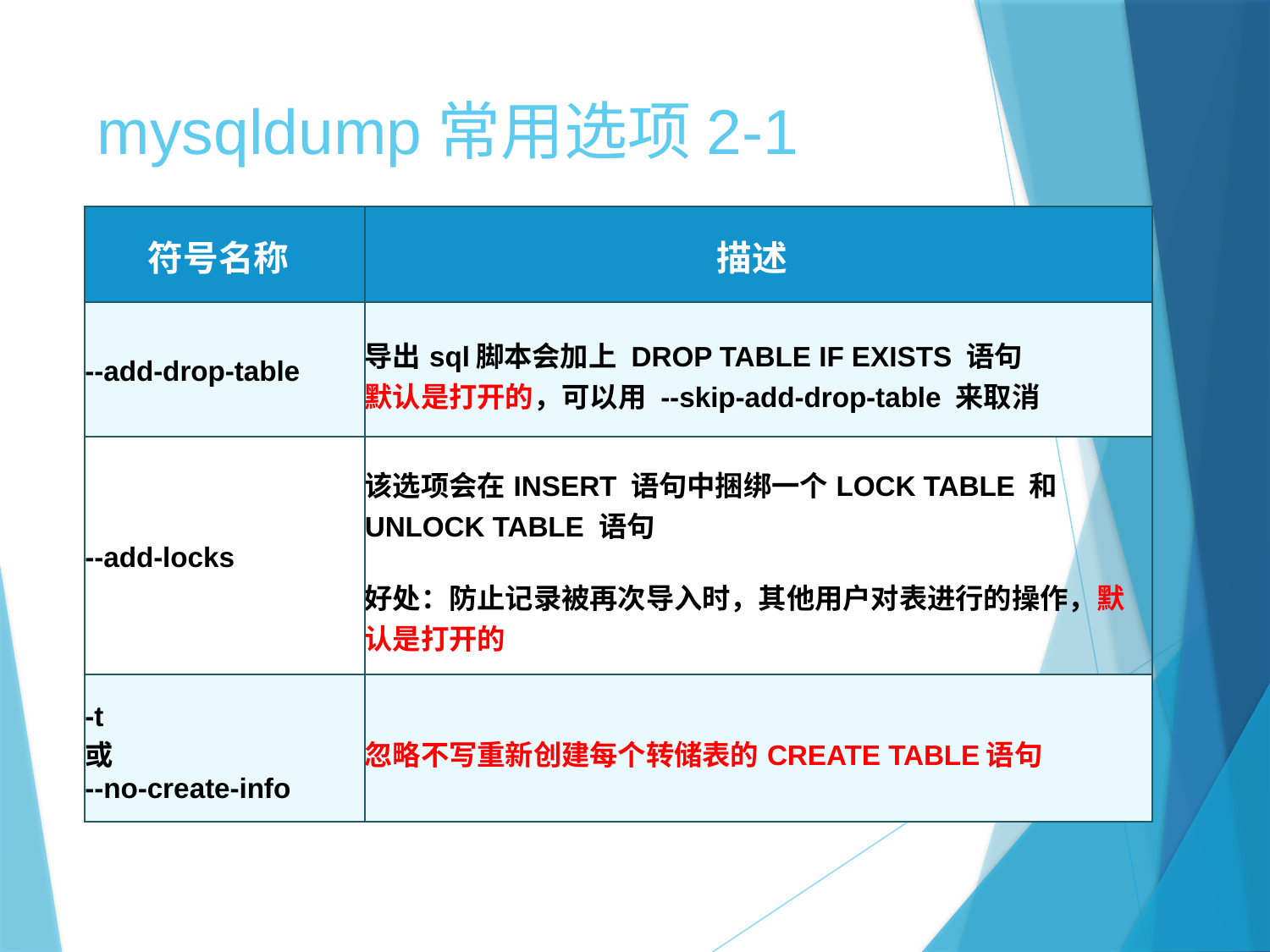

# mysqldump常用选项2-1
| 符号名称 | 描述 |
| --- | --- |
| --add-drop-table | 导出sql脚本会加上 DROP TABLE IF EXISTS 语句 默认是打开的，可以用 --skip-add-drop-table 来取消 |
| --add-locks | 该选项会在INSERT 语句中捆绑一个LOCK TABLE 和UNLOCK TABLE 语句 好处：防止记录被再次导入时，其他用户对表进行的操作，默认是打开的 |
| -t 或 --no-create-info | 忽略不写重新创建每个转储表的CREATE TABLE语句 |